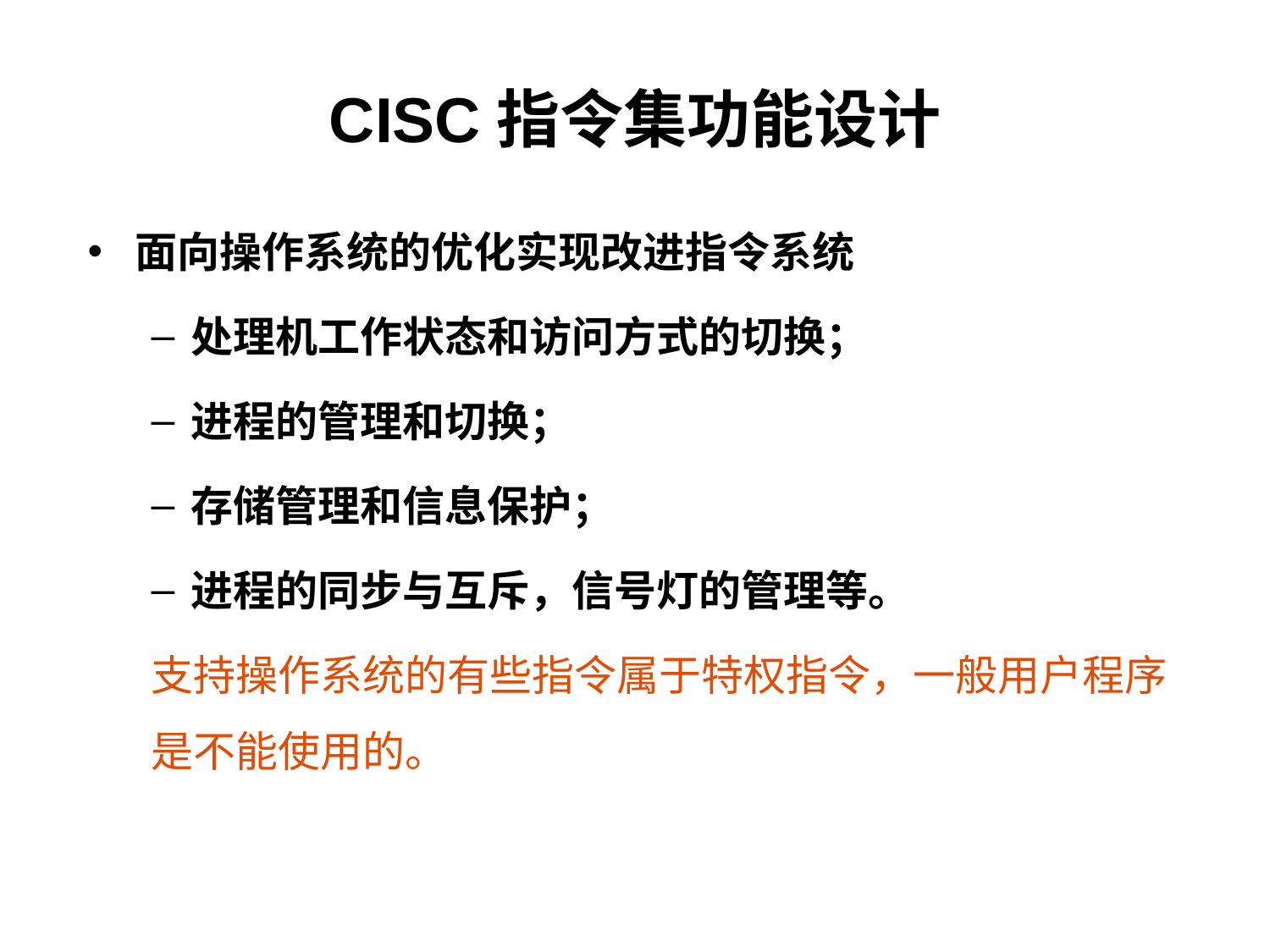

# CISC指令集功能设计
面向操作系统的优化实现改进指令系统
处理机工作状态和访问方式的切换；
进程的管理和切换；
存储管理和信息保护；
进程的同步与互斥，信号灯的管理等。
支持操作系统的有些指令属于特权指令，一般用户程序是不能使用的。